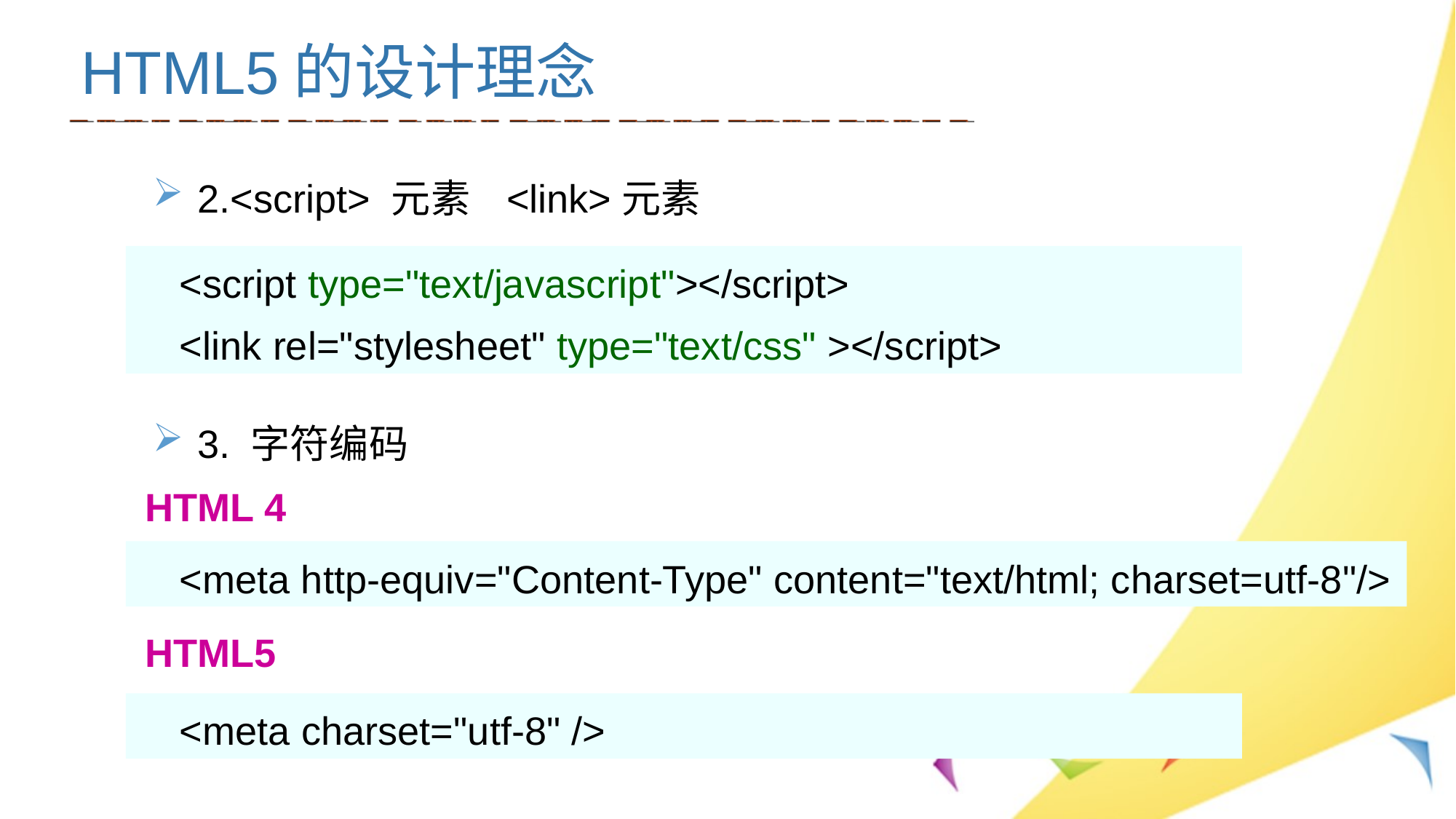

HTML5的设计理念
2.<script> 元素   <link>元素

3. 字符编码
    HTML 4

    HTML5

<script type="text/javascript"></script>
<link rel="stylesheet" type="text/css" ></script>
<meta http-equiv="Content-Type" content="text/html; charset=utf-8"/>
<meta charset="utf-8" />